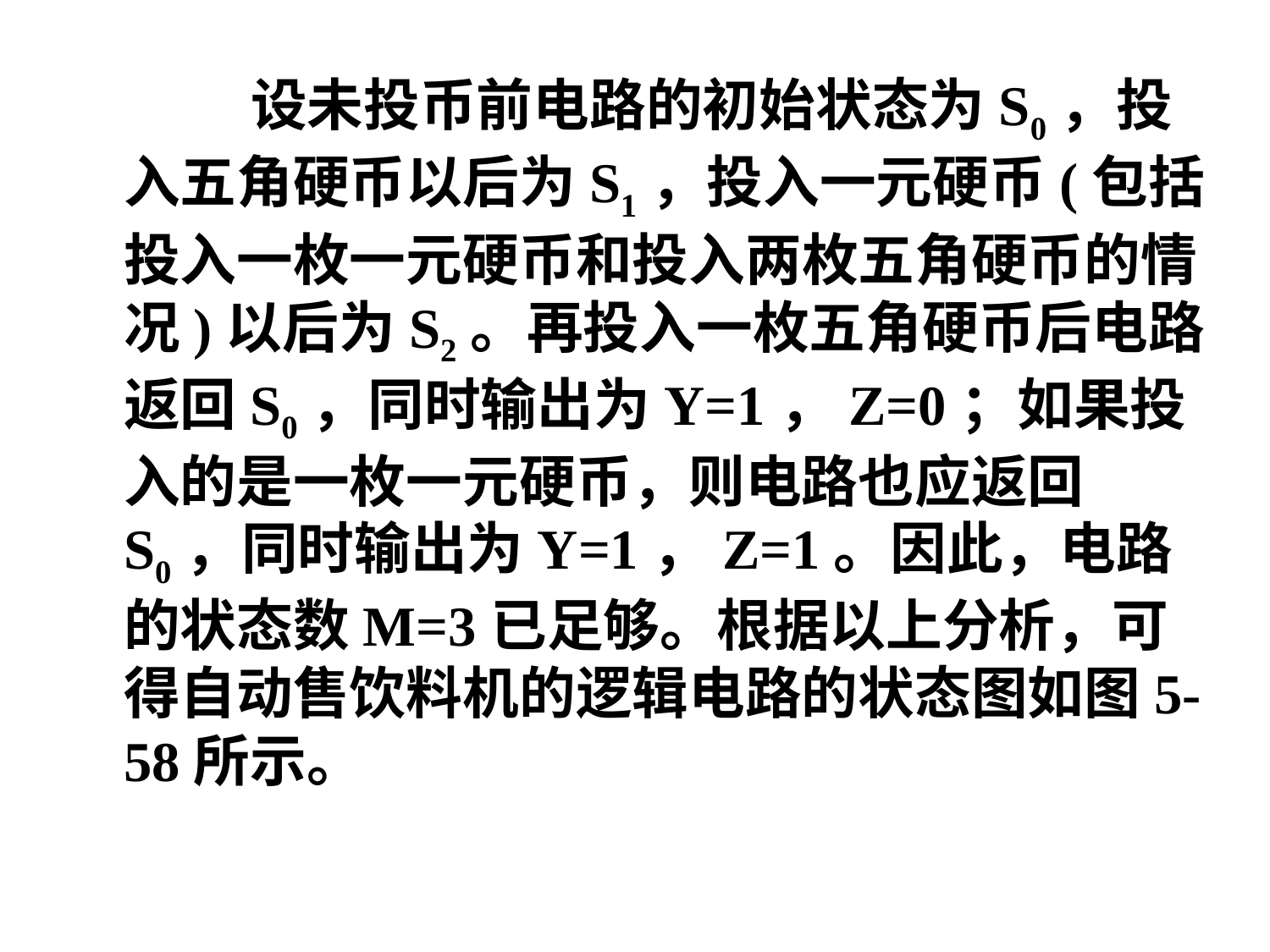

设未投币前电路的初始状态为S0，投入五角硬币以后为S1，投入一元硬币(包括投入一枚一元硬币和投入两枚五角硬币的情况)以后为S2。再投入一枚五角硬币后电路返回S0，同时输出为Y=1，Z=0；如果投入的是一枚一元硬币，则电路也应返回S0，同时输出为Y=1，Z=1。因此，电路的状态数M=3已足够。根据以上分析，可得自动售饮料机的逻辑电路的状态图如图5-58所示。